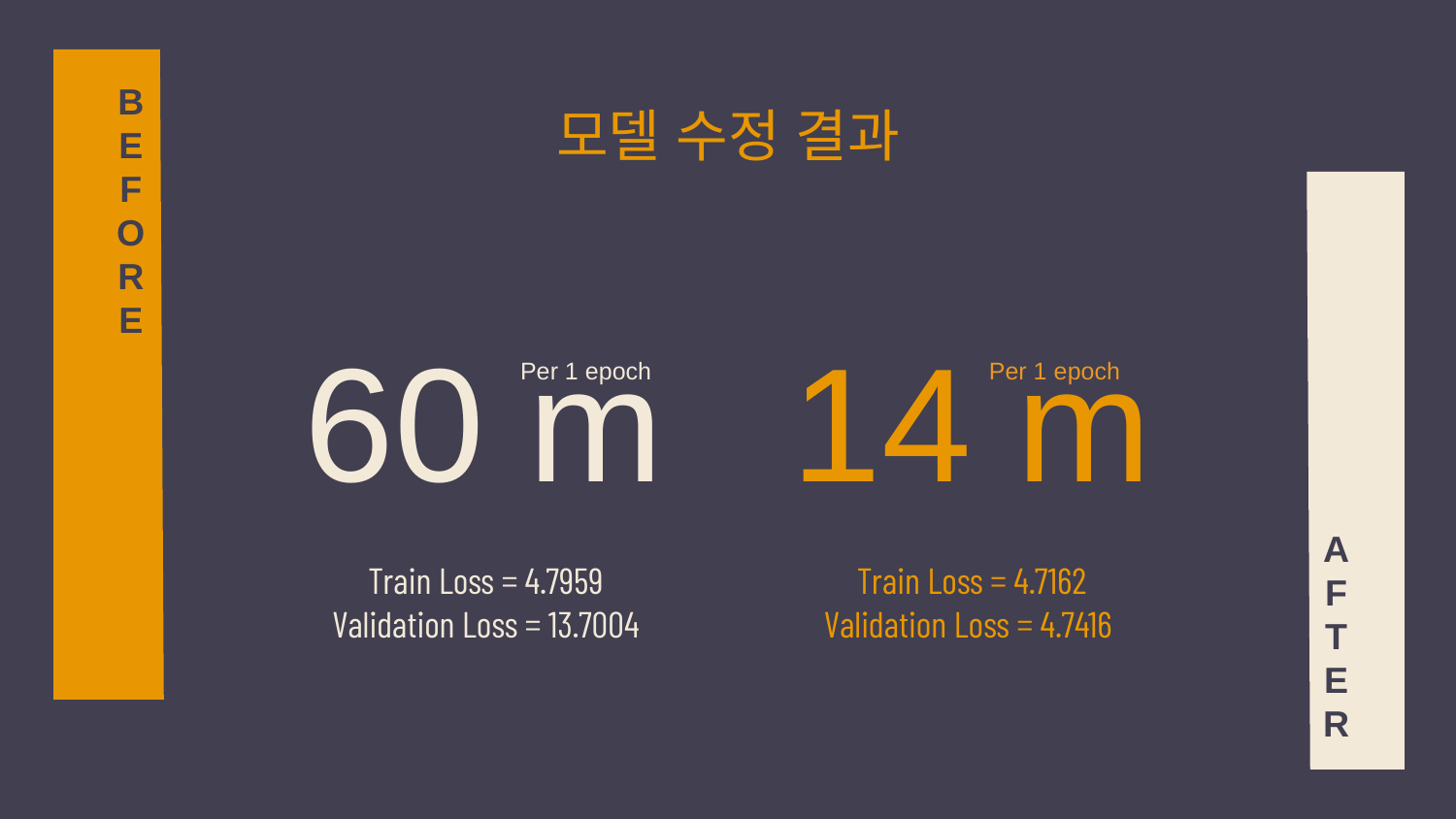

B
E
F
O
R
E
# 모델 수정 결과

60 m
14 m
Per 1 epoch
Per 1 epoch
A
F
T
E
R
Train Loss = 4.7959
Validation Loss = 13.7004
Train Loss = 4.7162
Validation Loss = 4.7416